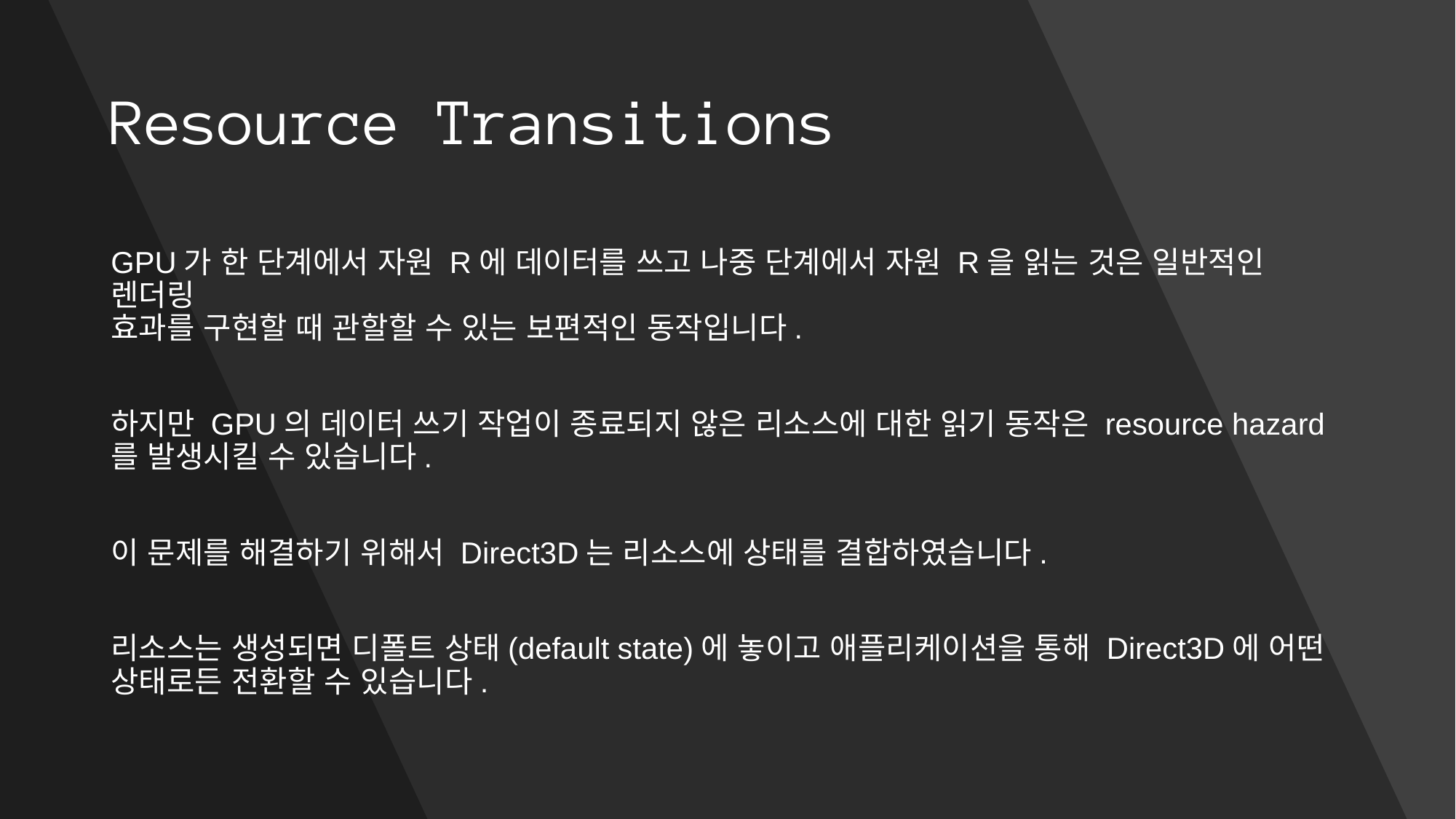

# Resource Transitions
GPU가 한 단계에서 자원 R에 데이터를 쓰고 나중 단계에서 자원 R을 읽는 것은 일반적인 렌더링
효과를 구현할 때 관할할 수 있는 보편적인 동작입니다.

하지만 GPU의 데이터 쓰기 작업이 종료되지 않은 리소스에 대한 읽기 동작은 resource hazard를 발생시킬 수 있습니다.

이 문제를 해결하기 위해서 Direct3D는 리소스에 상태를 결합하였습니다.

리소스는 생성되면 디폴트 상태(default state)에 놓이고 애플리케이션을 통해 Direct3D에 어떤
상태로든 전환할 수 있습니다.